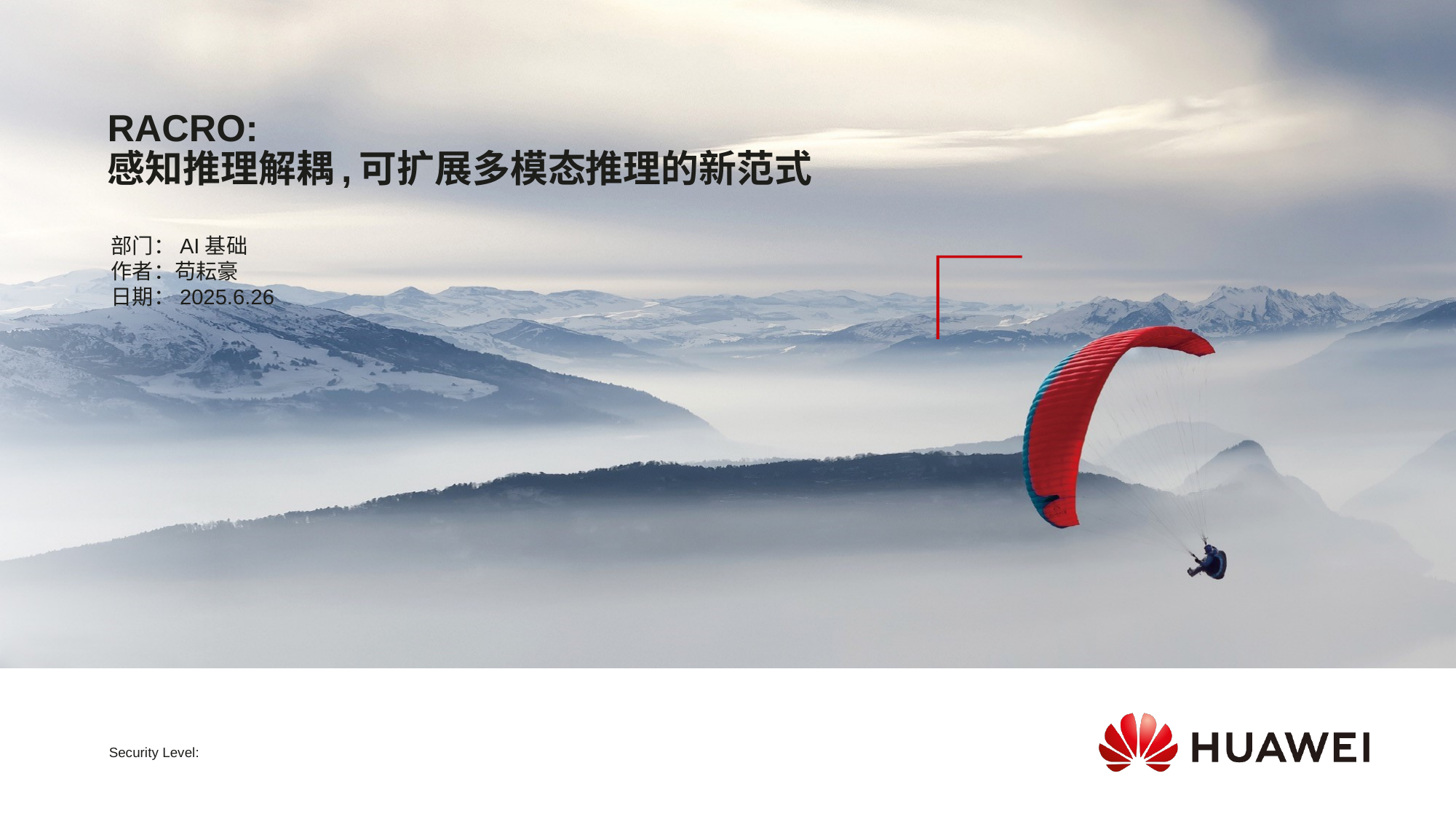

# RACRO: 感知推理解耦,可扩展多模态推理的新范式
部门：AI基础
作者：苟耘豪
日期：2025.6.26
Security Level: